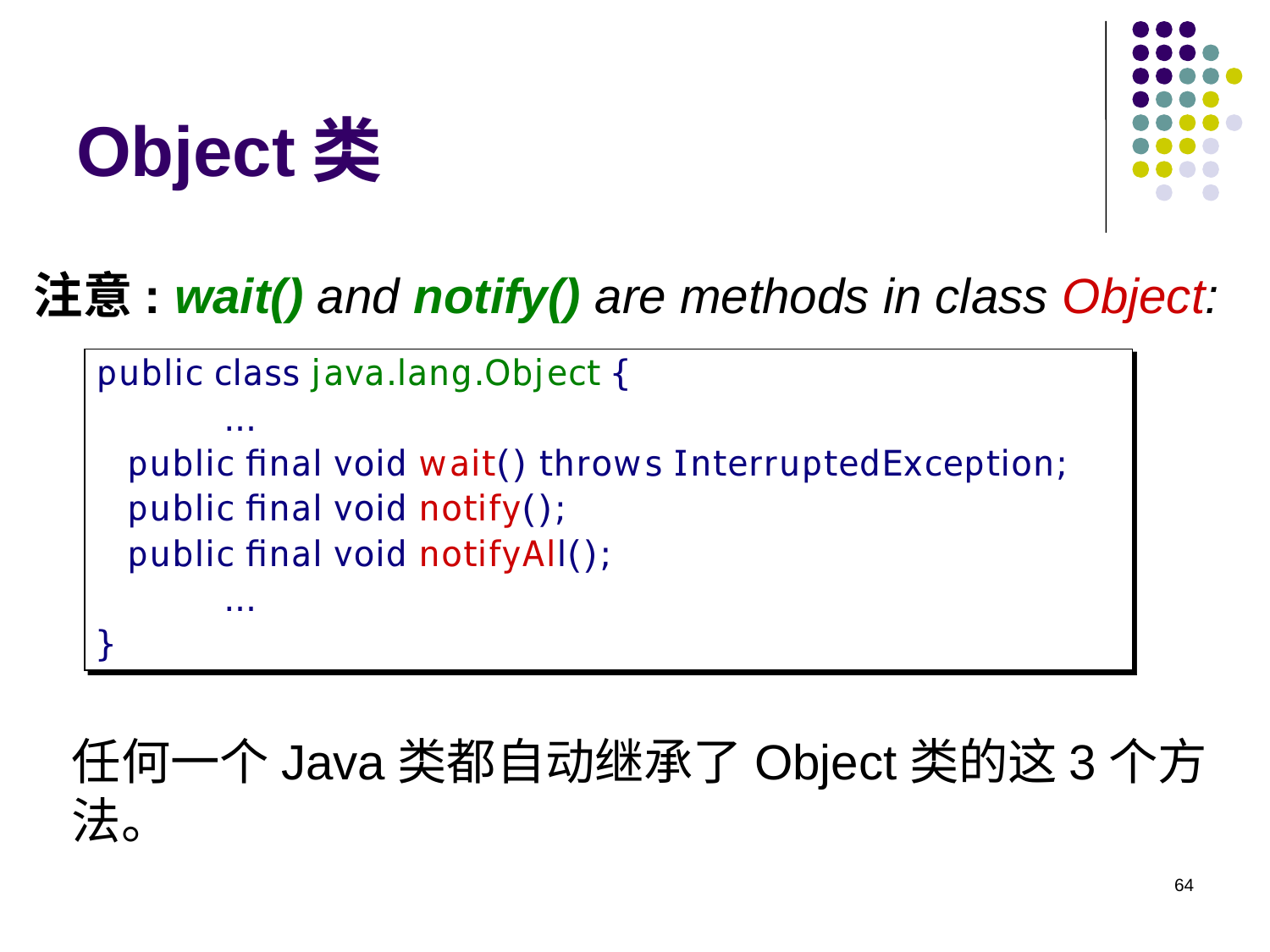

# Object类
注意: wait() and notify() are methods in class Object:
public class java.lang.Object {
	...
   public final void wait() throws InterruptedException;
   public final void notify();
   public final void notifyAll();
	...
}
任何一个Java类都自动继承了Object类的这3个方法。
64